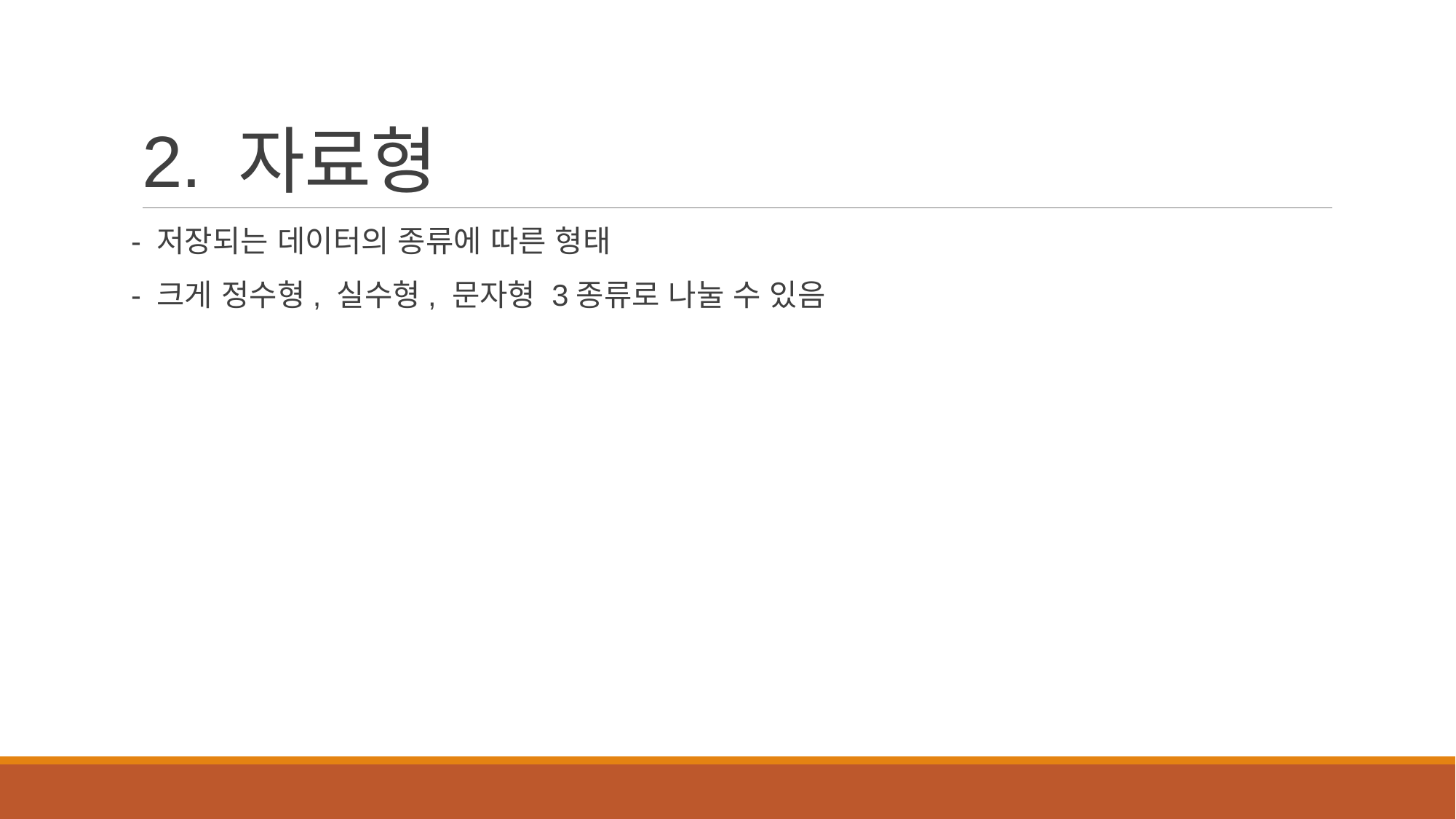

# 2. 자료형
- 저장되는 데이터의 종류에 따른 형태
- 크게 정수형, 실수형, 문자형 3종류로 나눌 수 있음